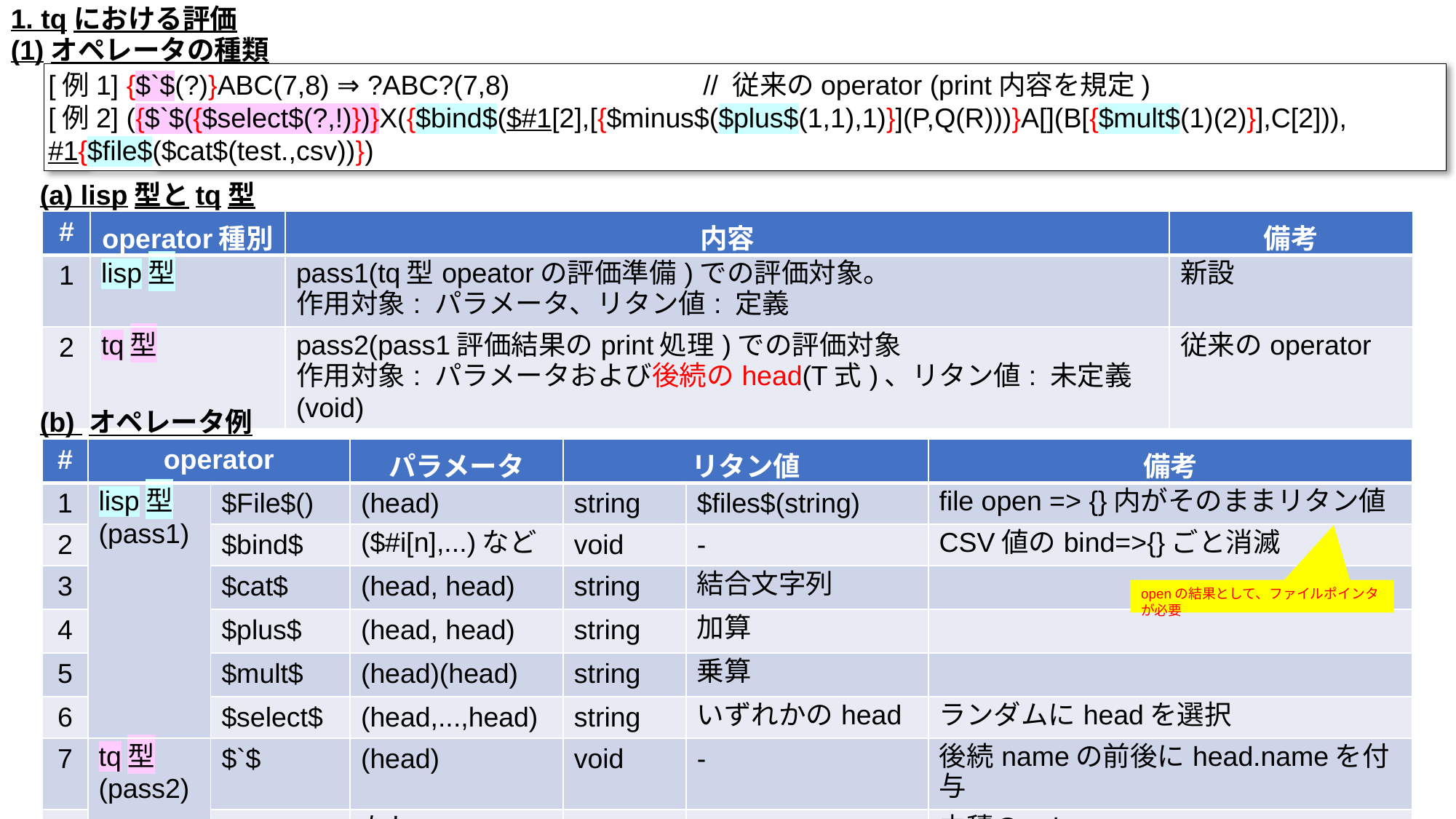

1. tqにおける評価
(1)オペレータの種類
[例1] {$`$(?)}ABC(7,8) ⇒ ?ABC?(7,8)		// 従来のoperator (print内容を規定)
[例2] ({$`$({$select$(?,!)})}X({$bind$($#1[2],[{$minus$($plus$(1,1),1)}](P,Q(R)))}A[](B[{$mult$(1)(2)}],C[2])), 	#1{$file$($cat$(test.,csv))})
(a) lisp型とtq型
| # | operator種別 | 内容 | 備考 |
| --- | --- | --- | --- |
| 1 | lisp型 | pass1(tq型opeatorの評価準備)での評価対象。 作用対象: パラメータ、リタン値: 定義 | 新設 |
| 2 | tq型 | pass2(pass1評価結果のprint処理)での評価対象 作用対象: パラメータおよび後続のhead(T式)、リタン値: 未定義(void) | 従来のoperator |
(b) オペレータ例
| # | operator |  | パラメータ | リタン値 |  | 備考 |
| --- | --- | --- | --- | --- | --- | --- |
| 1 | lisp型 (pass1) | $File$() | (head) | string | $files$(string) | file open => {}内がそのままリタン値 |
| 2 |  | $bind$ | ($#i[n],...)など | void | - | CSV値のbind=>{}ごと消滅 |
| 3 |  | $cat$ | (head, head) | string | 結合文字列 |  |
| 4 |  | $plus$ | (head, head) | string | 加算 |  |
| 5 |  | $mult$ | (head)(head) | string | 乗算 |  |
| 6 |  | $select$ | (head,...,head) | string | いずれかのhead | ランダムにheadを選択 |
| 7 | tq型 (pass2) | $`$ | (head) | void | - | 後続nameの前後にhead.nameを付与 |
| 8 |  | $PI$ | なし | void | - | 内積のprint |
openの結果として、ファイルポインタが必要